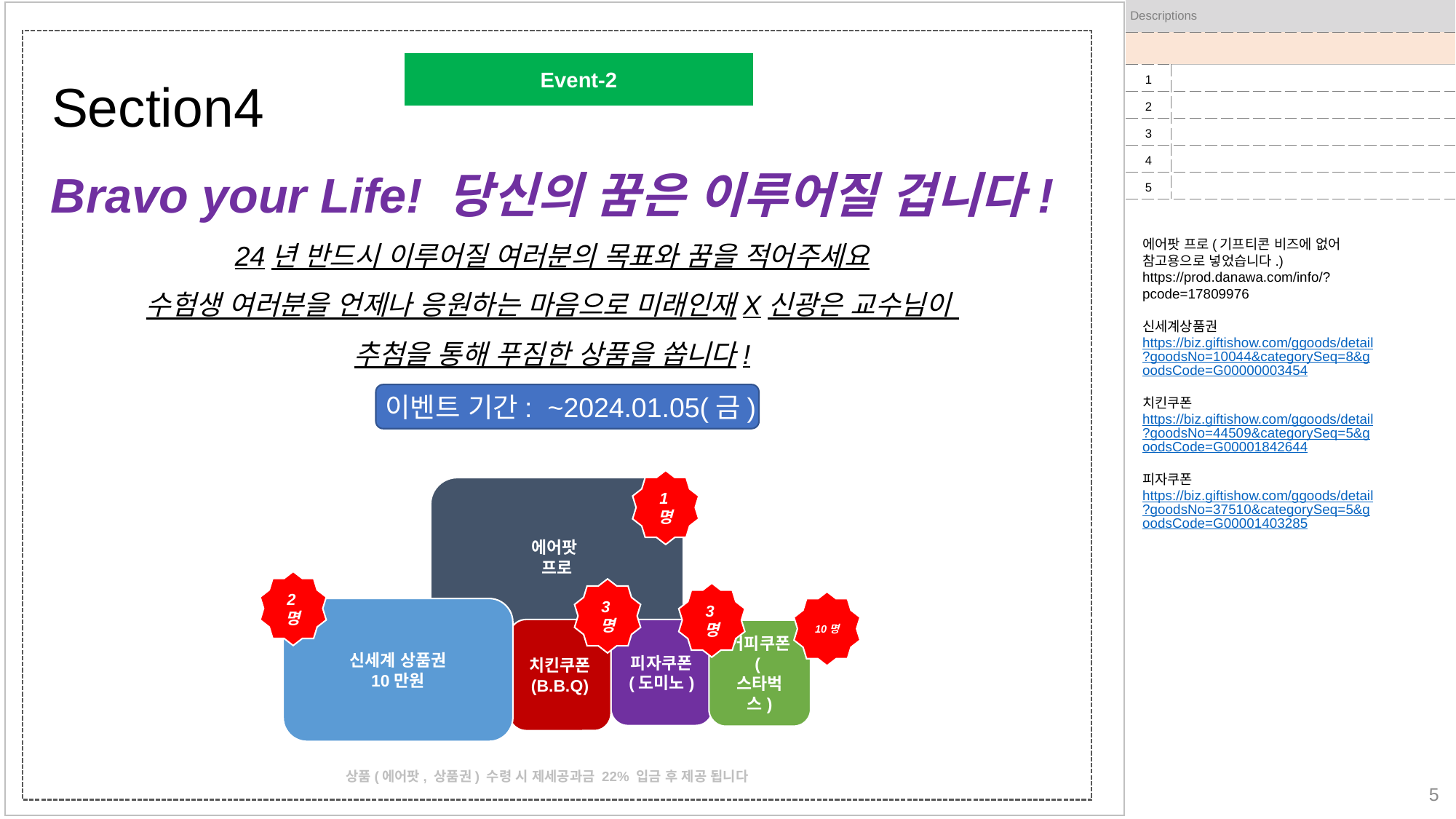

| Descriptions |  |
| --- | --- |
|  |  |
| 1 |  |
| 2 |  |
| 3 |  |
| 4 |  |
| 5 |  |

Event-2
Section4
Bravo your Life! 당신의 꿈은 이루어질 겁니다!
24년 반드시 이루어질 여러분의 목표와 꿈을 적어주세요
수험생 여러분을 언제나 응원하는 마음으로 미래인재X신광은 교수님이
추첨을 통해 푸짐한 상품을 쏩니다!
에어팟 프로(기프티콘 비즈에 없어 참고용으로 넣었습니다.)
https://prod.danawa.com/info/?pcode=17809976

신세계상품권
https://biz.giftishow.com/ggoods/detail?goodsNo=10044&categorySeq=8&goodsCode=G00000003454

치킨쿠폰
https://biz.giftishow.com/ggoods/detail?goodsNo=44509&categorySeq=5&goodsCode=G00001842644

피자쿠폰
https://biz.giftishow.com/ggoods/detail?goodsNo=37510&categorySeq=5&goodsCode=G00001403285

이벤트 기간:  ~2024.01.05(금)

1명
에어팟
프로
2명
3명
3명
10명
신세계 상품권
10만원
치킨쿠폰
(B.B.Q)
피자쿠폰
(도미노)
커피쿠폰
(스타벅스)
상품(에어팟, 상품권) 수령 시 제세공과금 22% 입금 후 제공 됩니다
5